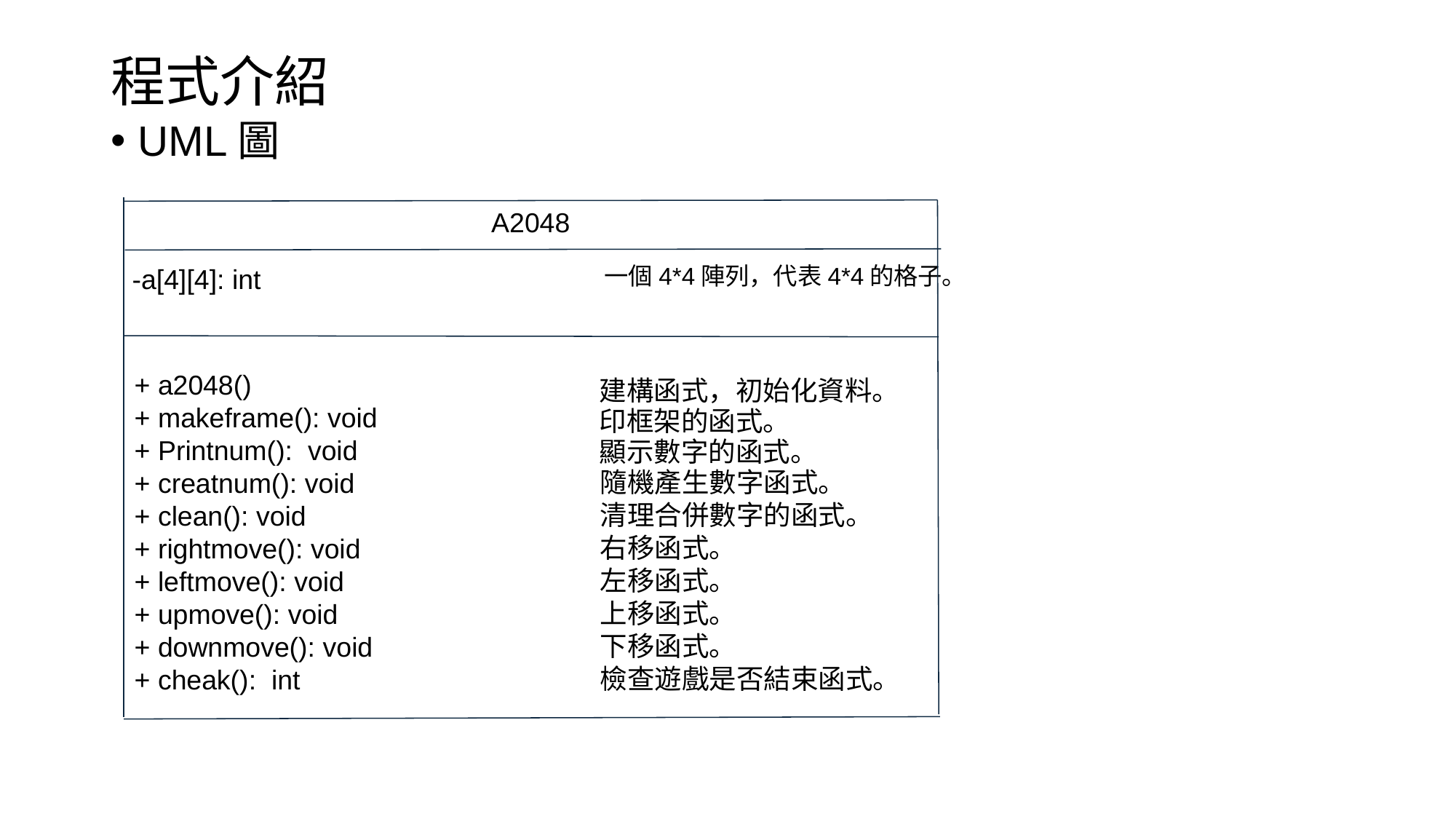

# 程式介紹
UML圖
A2048
一個4*4陣列，代表4*4的格子。
-a[4][4]: int
+ a2048()
+ makeframe(): void
+ Printnum():  void
+ creatnum(): void
+ clean(): void
+ rightmove(): void
+ leftmove(): void
+ upmove(): void
+ downmove(): void
+ cheak():  int
建構函式，初始化資料。
印框架的函式。
顯示數字的函式。
隨機產生數字函式。
清理合併數字的函式。
右移函式。
左移函式。
上移函式。
下移函式。
檢查遊戲是否結束函式。